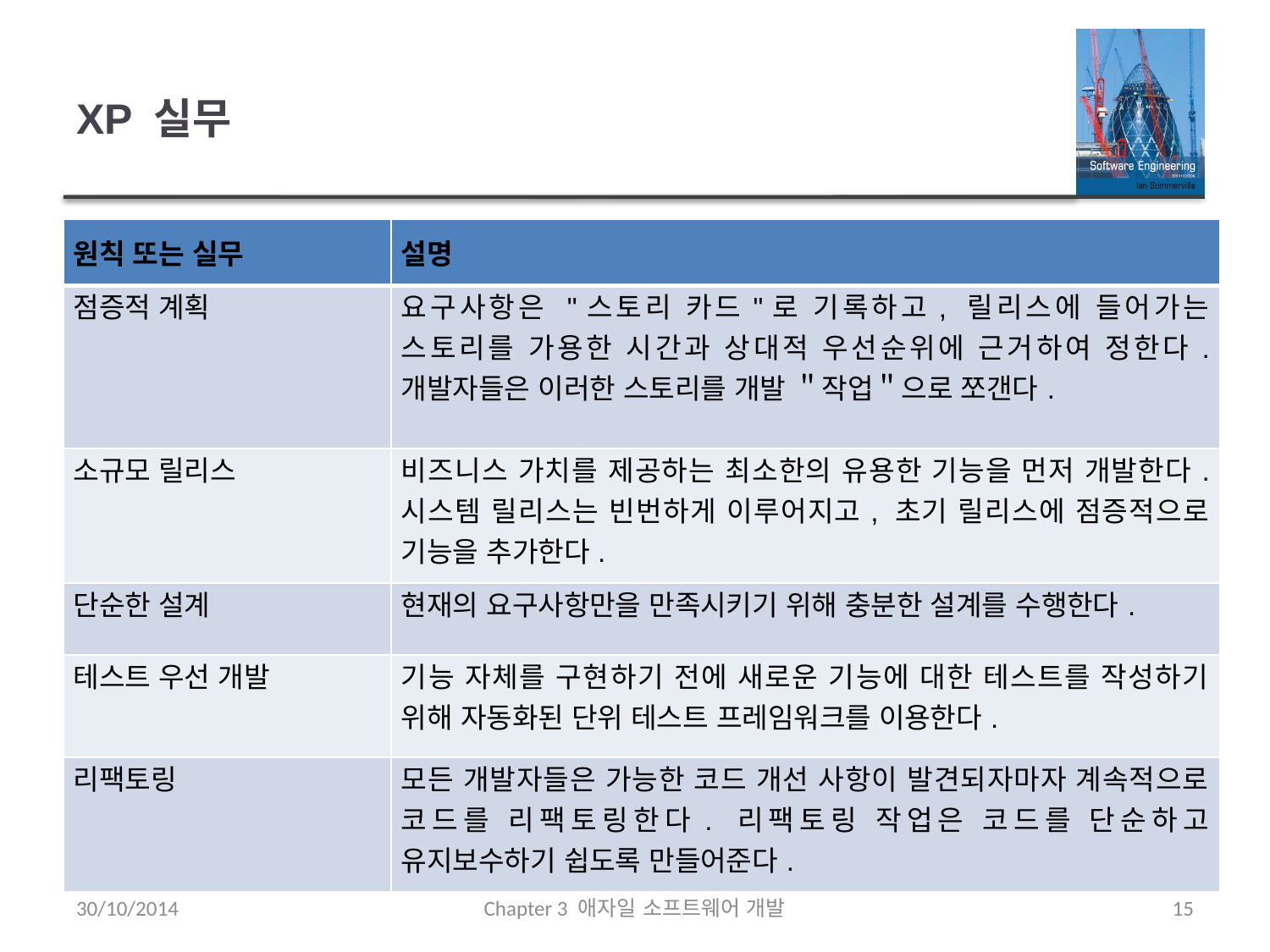

# XP 실무
| 원칙 또는 실무 | 설명 |
| --- | --- |
| 점증적 계획 | 요구사항은 "스토리 카드"로 기록하고, 릴리스에 들어가는 스토리를 가용한 시간과 상대적 우선순위에 근거하여 정한다. 개발자들은 이러한 스토리를 개발 ＂작업＂으로 쪼갠다. |
| 소규모 릴리스 | 비즈니스 가치를 제공하는 최소한의 유용한 기능을 먼저 개발한다. 시스템 릴리스는 빈번하게 이루어지고, 초기 릴리스에 점증적으로 기능을 추가한다. |
| 단순한 설계 | 현재의 요구사항만을 만족시키기 위해 충분한 설계를 수행한다. |
| 테스트 우선 개발 | 기능 자체를 구현하기 전에 새로운 기능에 대한 테스트를 작성하기 위해 자동화된 단위 테스트 프레임워크를 이용한다. |
| 리팩토링 | 모든 개발자들은 가능한 코드 개선 사항이 발견되자마자 계속적으로 코드를 리팩토링한다. 리팩토링 작업은 코드를 단순하고 유지보수하기 쉽도록 만들어준다. |
30/10/2014
Chapter 3 애자일 소프트웨어 개발
15